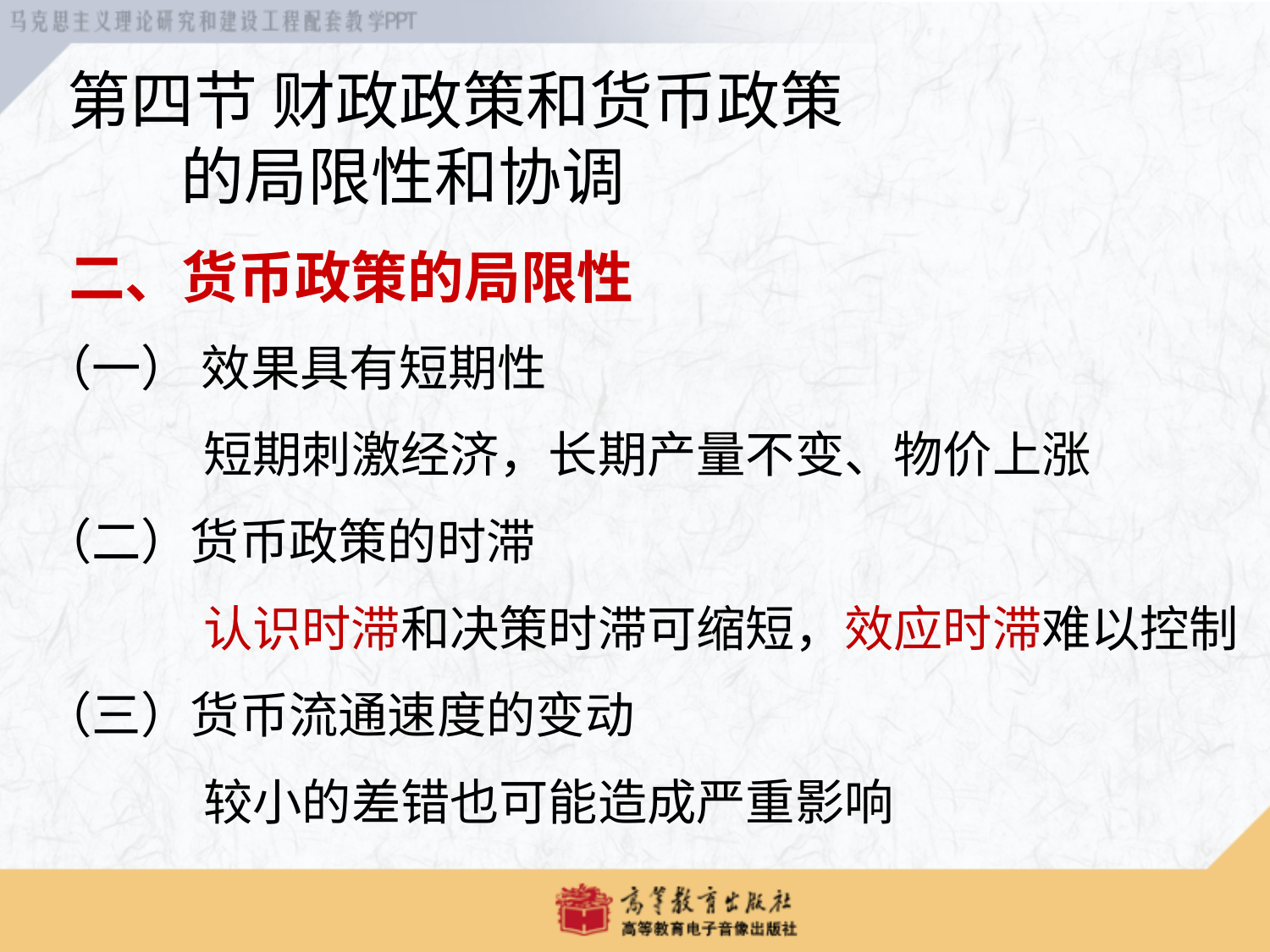

第四节 财政政策和货币政策
        的局限性和协调

 二、货币政策的局限性
（一） 效果具有短期性
  短期刺激经济，长期产量不变、物价上涨
（二）货币政策的时滞
  认识时滞和决策时滞可缩短，效应时滞难以控制
（三）货币流通速度的变动
  较小的差错也可能造成严重影响